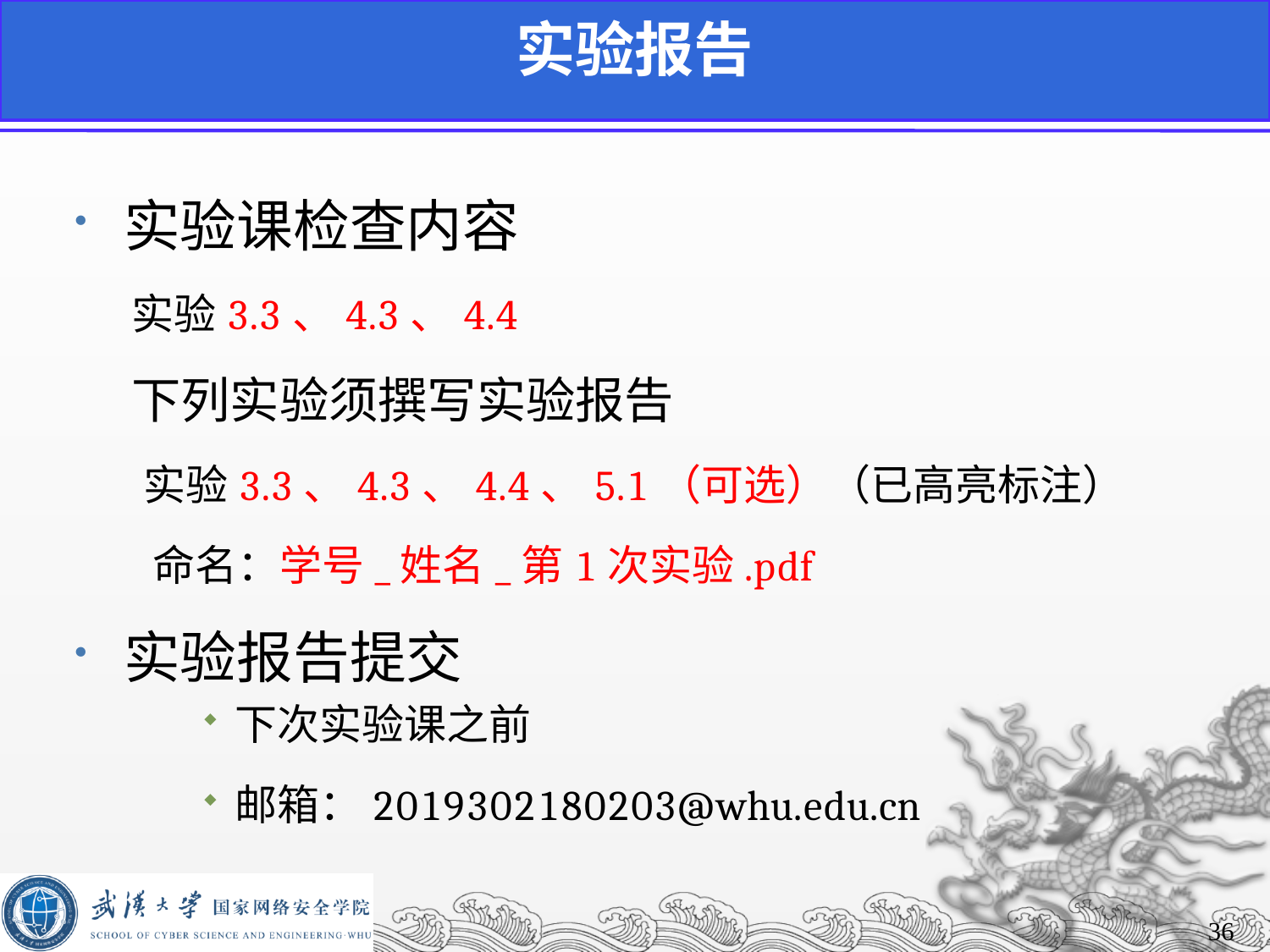

实验报告
实验课检查内容
实验3.3、4.3、4.4
下列实验须撰写实验报告
      实验3.3、4.3、4.4、5.1（可选）（已高亮标注）
       命名：学号_姓名_第1次实验.pdf
实验报告提交
下次实验课之前
邮箱：2019302180203@whu.edu.cn